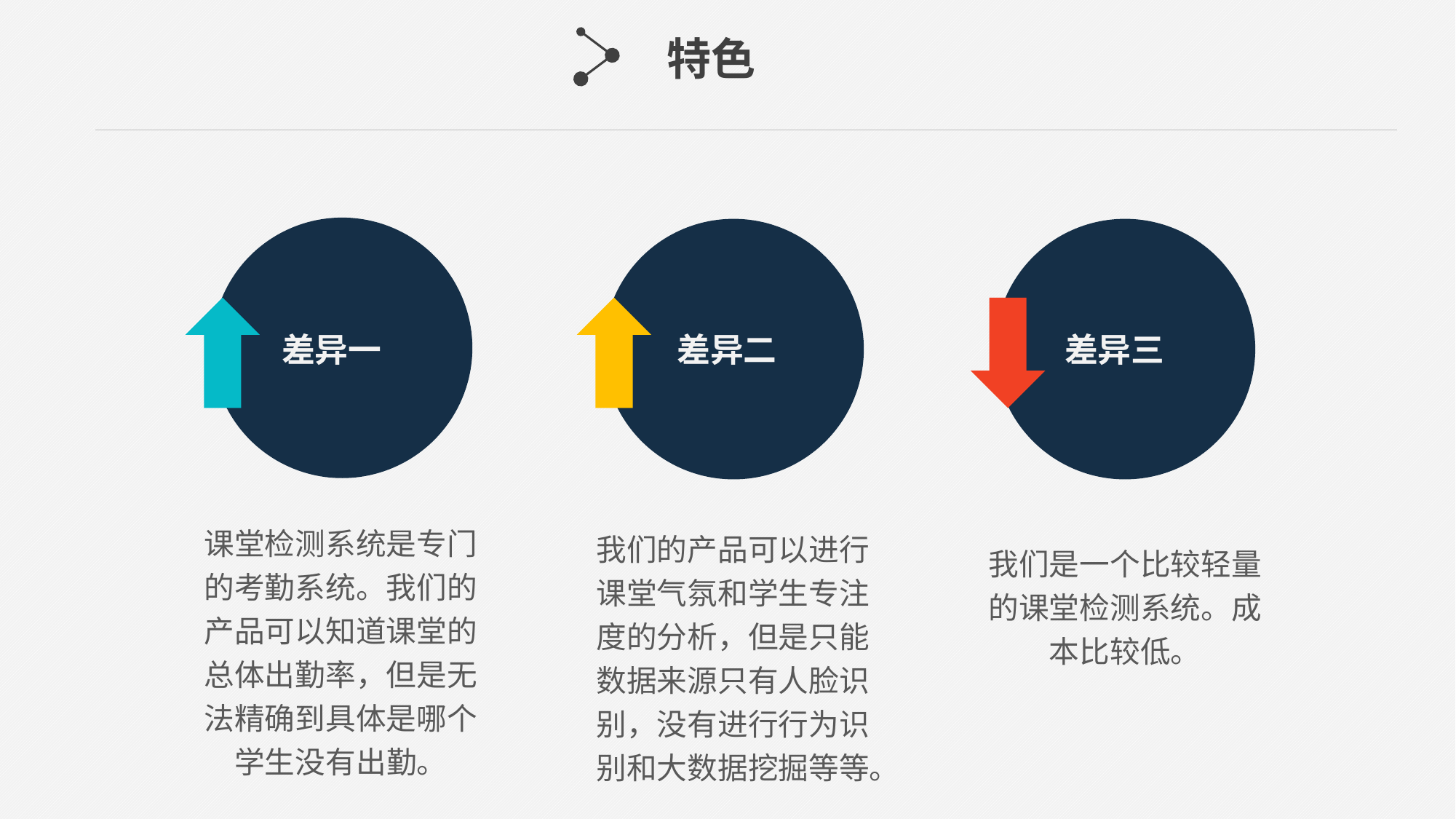

特色

差异一
差异二
差异三
课堂检测系统是专门的考勤系统。我们的产品可以知道课堂的总体出勤率，但是无法精确到具体是哪个学生没有出勤。
我们的产品可以进行课堂气氛和学生专注度的分析，但是只能数据来源只有人脸识别，没有进行行为识别和大数据挖掘等等。
我们是一个比较轻量的课堂检测系统。成本比较低。